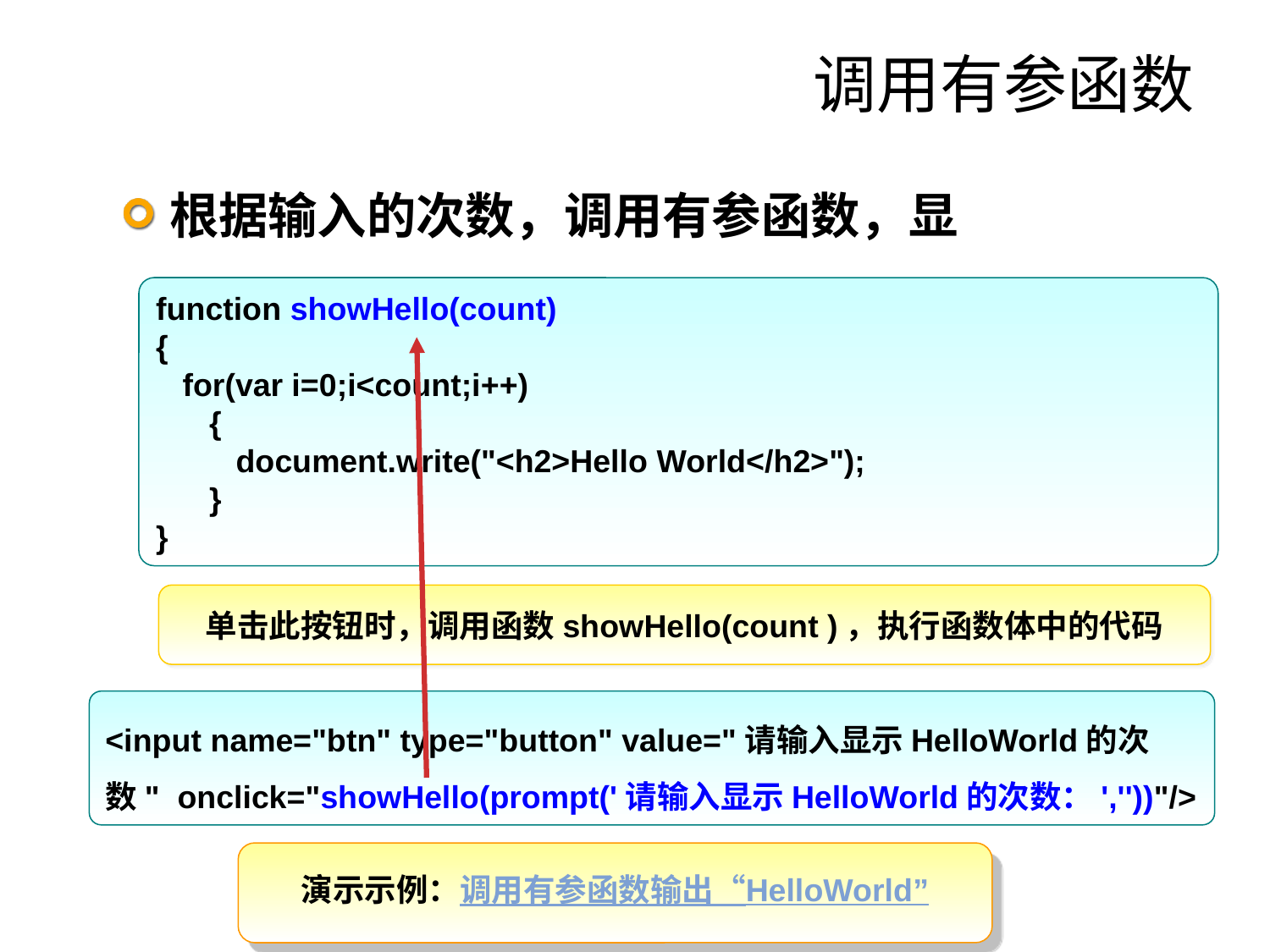

# 调用有参函数
根据输入的次数，调用有参函数，显示“HelloWorld”
function showHello(count)
{
   for(var i=0;i<count;i++)
      {
         document.write("<h2>Hello World</h2>");
      }
}

单击此按钮时，调用函数showHello(count )，执行函数体中的代码
<input name="btn" type="button" value="请输入显示HelloWorld的次数"  onclick="showHello(prompt('请输入显示HelloWorld的次数：',''))"/>
演示示例：调用有参函数输出“HelloWorld”